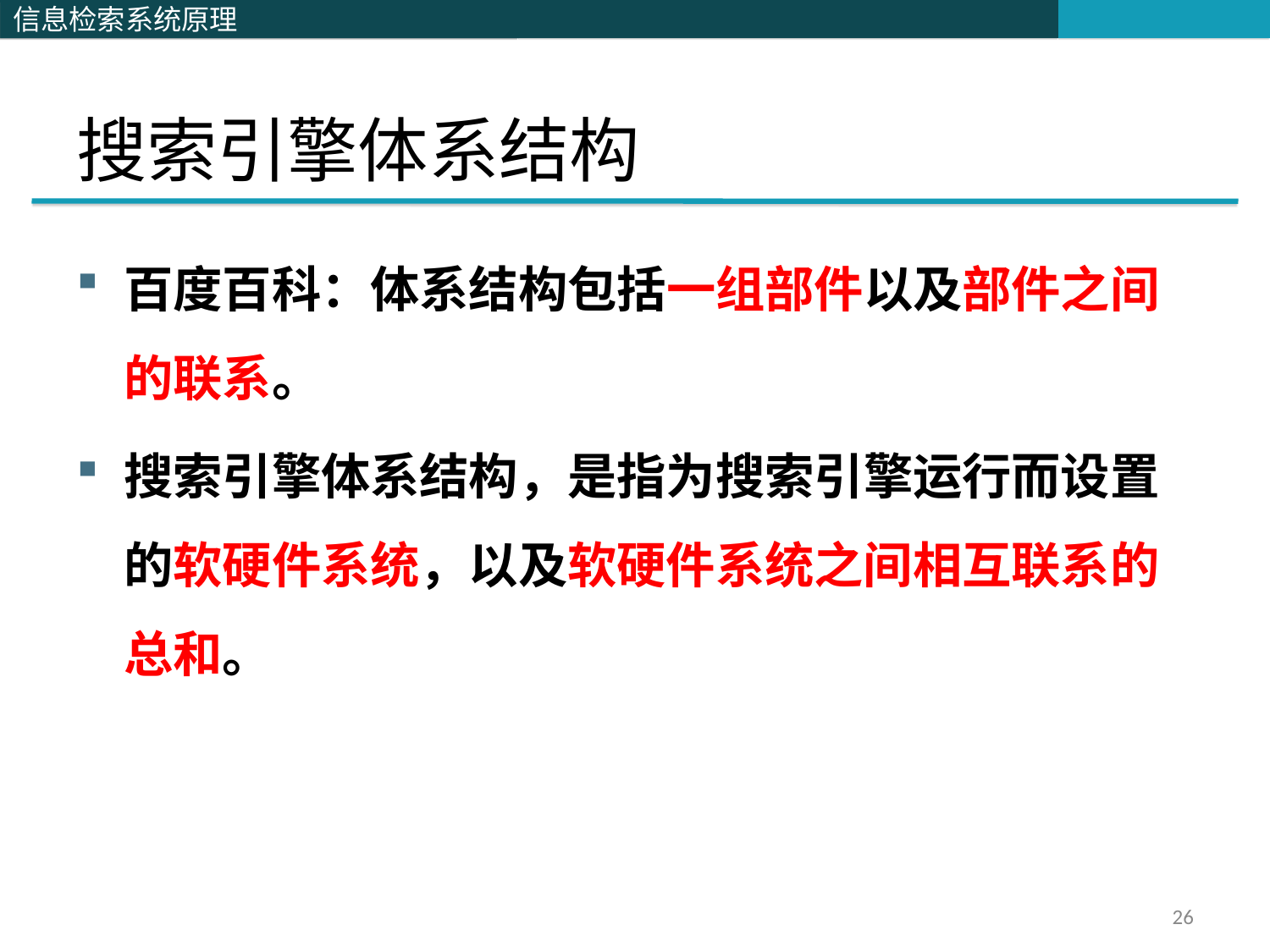

# 搜索引擎体系结构
百度百科：体系结构包括一组部件以及部件之间的联系。
搜索引擎体系结构，是指为搜索引擎运行而设置的软硬件系统，以及软硬件系统之间相互联系的总和。

26